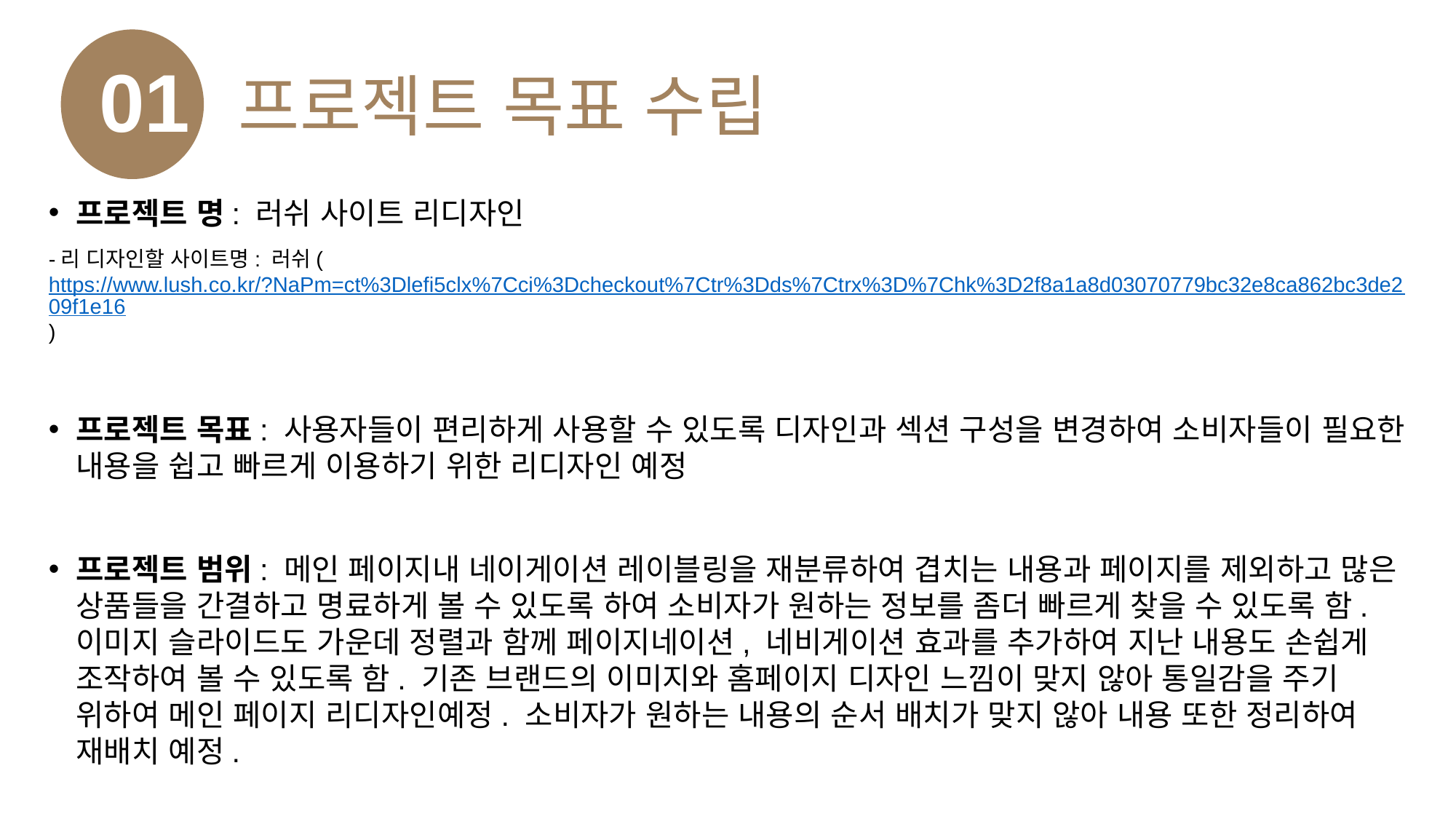

프로젝트 목표 수립
01
프로젝트 명: 러쉬 사이트 리디자인
-리 디자인할 사이트명: 러쉬(https://www.lush.co.kr/?NaPm=ct%3Dlefi5clx%7Cci%3Dcheckout%7Ctr%3Dds%7Ctrx%3D%7Chk%3D2f8a1a8d03070779bc32e8ca862bc3de209f1e16)

프로젝트 목표: 사용자들이 편리하게 사용할 수 있도록 디자인과 섹션 구성을 변경하여 소비자들이 필요한 내용을 쉽고 빠르게 이용하기 위한 리디자인 예정

프로젝트 범위: 메인 페이지내 네이게이션 레이블링을 재분류하여 겹치는 내용과 페이지를 제외하고 많은 상품들을 간결하고 명료하게 볼 수 있도록 하여 소비자가 원하는 정보를 좀더 빠르게 찾을 수 있도록 함. 이미지 슬라이드도 가운데 정렬과 함께 페이지네이션, 네비게이션 효과를 추가하여 지난 내용도 손쉽게 조작하여 볼 수 있도록 함. 기존 브랜드의 이미지와 홈페이지 디자인 느낌이 맞지 않아 통일감을 주기 위하여 메인 페이지 리디자인예정. 소비자가 원하는 내용의 순서 배치가 맞지 않아 내용 또한 정리하여 재배치 예정.